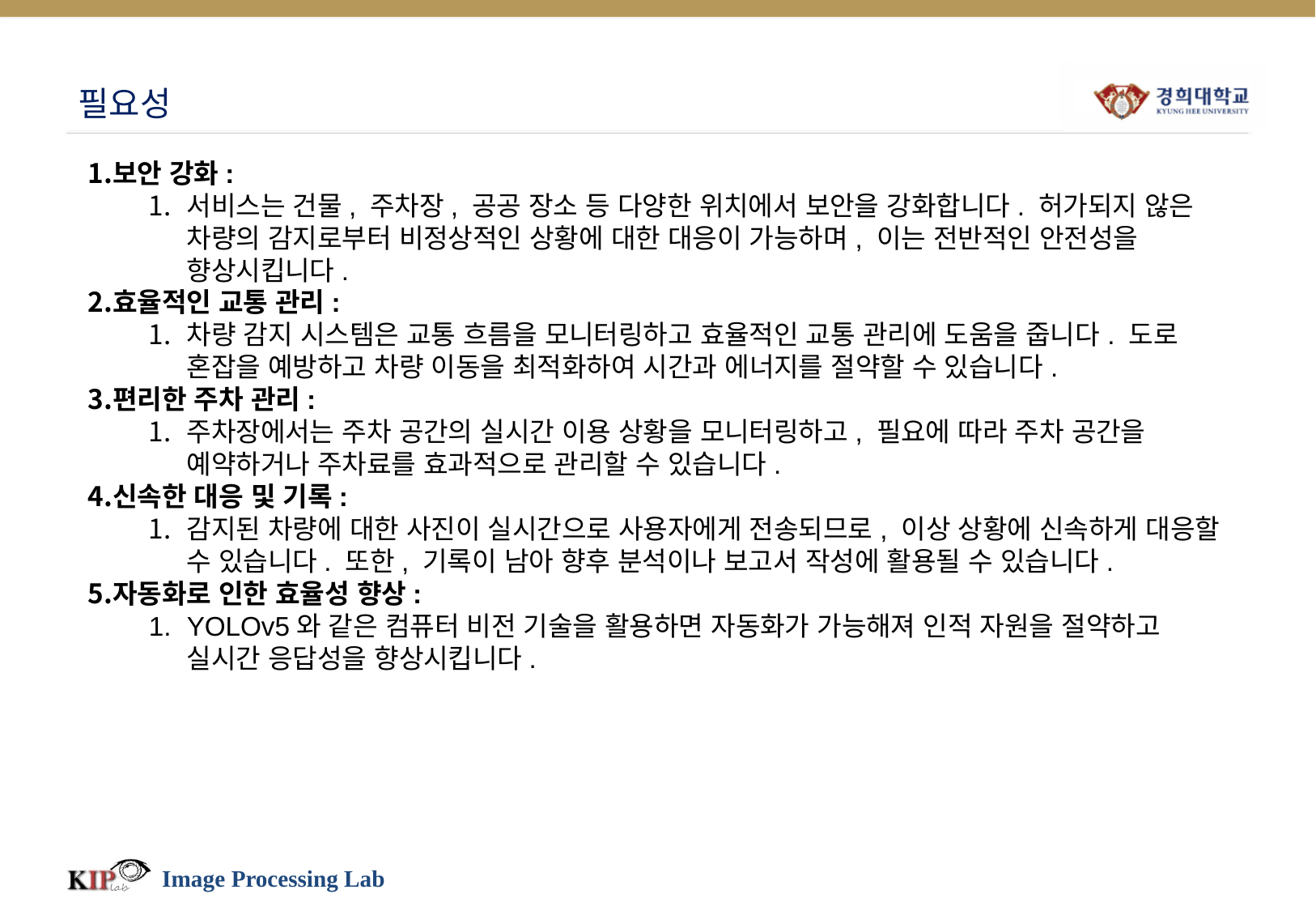

# 필요성
보안 강화:
서비스는 건물, 주차장, 공공 장소 등 다양한 위치에서 보안을 강화합니다. 허가되지 않은 차량의 감지로부터 비정상적인 상황에 대한 대응이 가능하며, 이는 전반적인 안전성을 향상시킵니다.
효율적인 교통 관리:
차량 감지 시스템은 교통 흐름을 모니터링하고 효율적인 교통 관리에 도움을 줍니다. 도로 혼잡을 예방하고 차량 이동을 최적화하여 시간과 에너지를 절약할 수 있습니다.
편리한 주차 관리:
주차장에서는 주차 공간의 실시간 이용 상황을 모니터링하고, 필요에 따라 주차 공간을 예약하거나 주차료를 효과적으로 관리할 수 있습니다.
신속한 대응 및 기록:
감지된 차량에 대한 사진이 실시간으로 사용자에게 전송되므로, 이상 상황에 신속하게 대응할 수 있습니다. 또한, 기록이 남아 향후 분석이나 보고서 작성에 활용될 수 있습니다.
자동화로 인한 효율성 향상:
YOLOv5와 같은 컴퓨터 비전 기술을 활용하면 자동화가 가능해져 인적 자원을 절약하고 실시간 응답성을 향상시킵니다.
Image Processing Lab